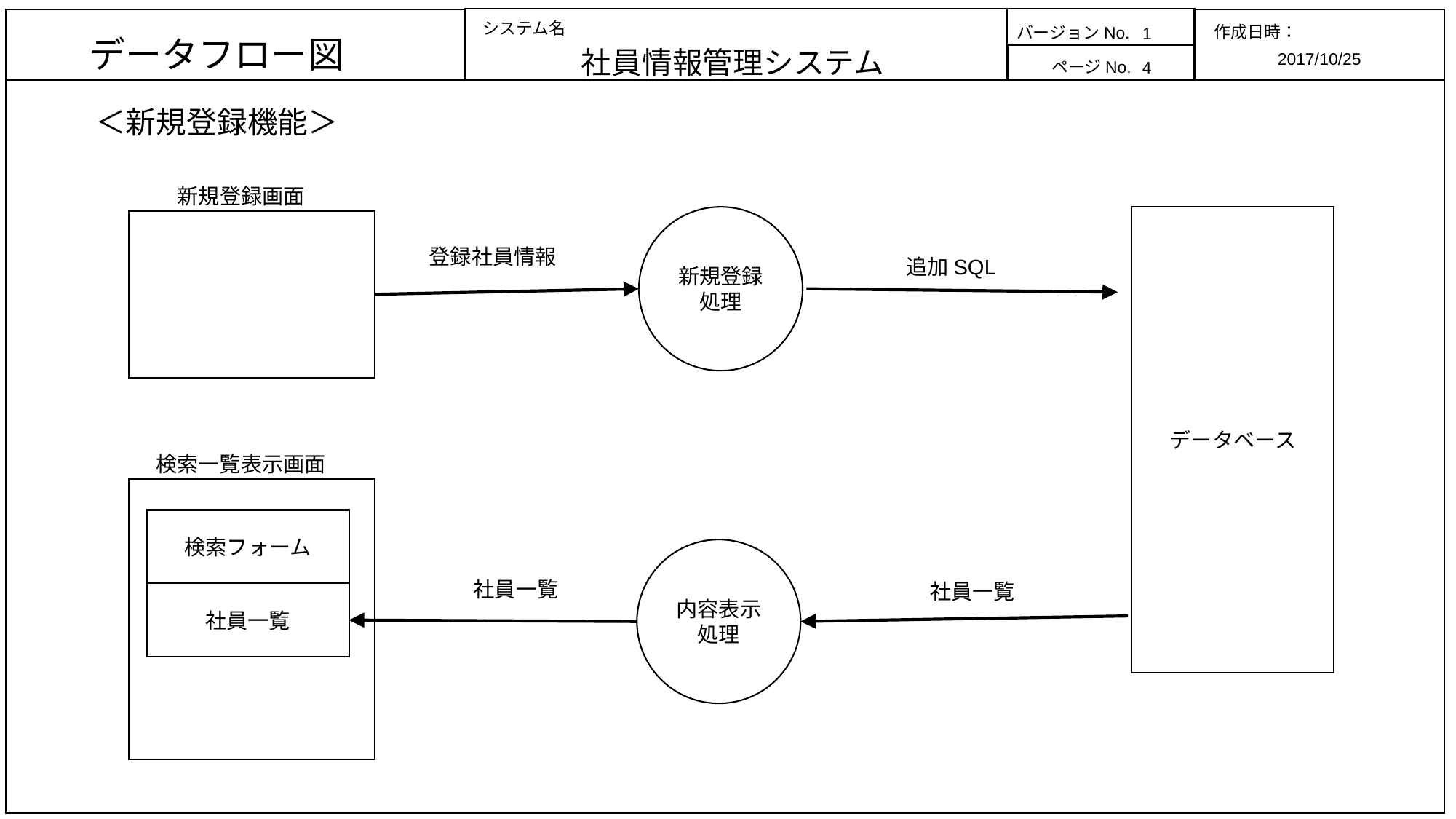

システム名
作成日時：
バージョンNo.
1
データフロー図
社員情報管理システム
2017/10/25
ページNo.
4
＜新規登録機能＞
新規登録画面

新規登録処理
データベース
登録社員情報
追加SQL
検索一覧表示画面

検索フォーム
社員一覧
内容表示
処理
社員一覧
社員一覧